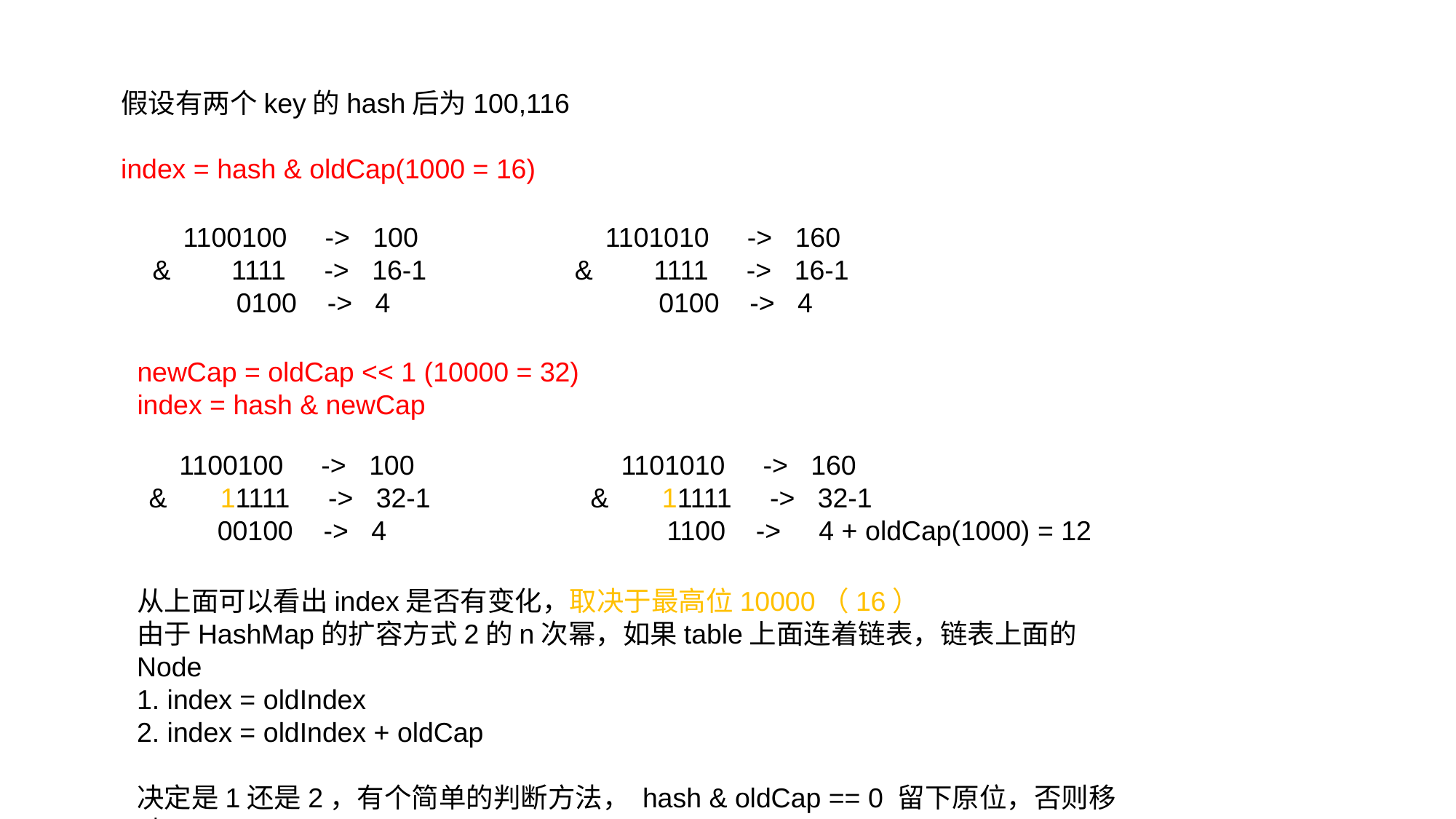

假设有两个key的hash后为100,116

index = hash & oldCap(1000 = 16)
    1100100     ->   100
&        1111     ->   16-1
           0100    ->   4
    1101010     ->   160
&        1111     ->   16-1
           0100    ->   4
newCap = oldCap << 1 (10000 = 32)
index = hash & newCap
    1100100     ->   100
&       11111     ->   32-1
         00100    ->   4
    1101010     ->   160
&       11111     ->   32-1
          1100    ->     4 + oldCap(1000) = 12
从上面可以看出index是否有变化，取决于最高位10000（16）
由于HashMap的扩容方式2的n次幂，如果table上面连着链表，链表上面的Node
1. index = oldIndex
2. index = oldIndex + oldCap

决定是1还是2，有个简单的判断方法， hash & oldCap == 0 留下原位，否则移动